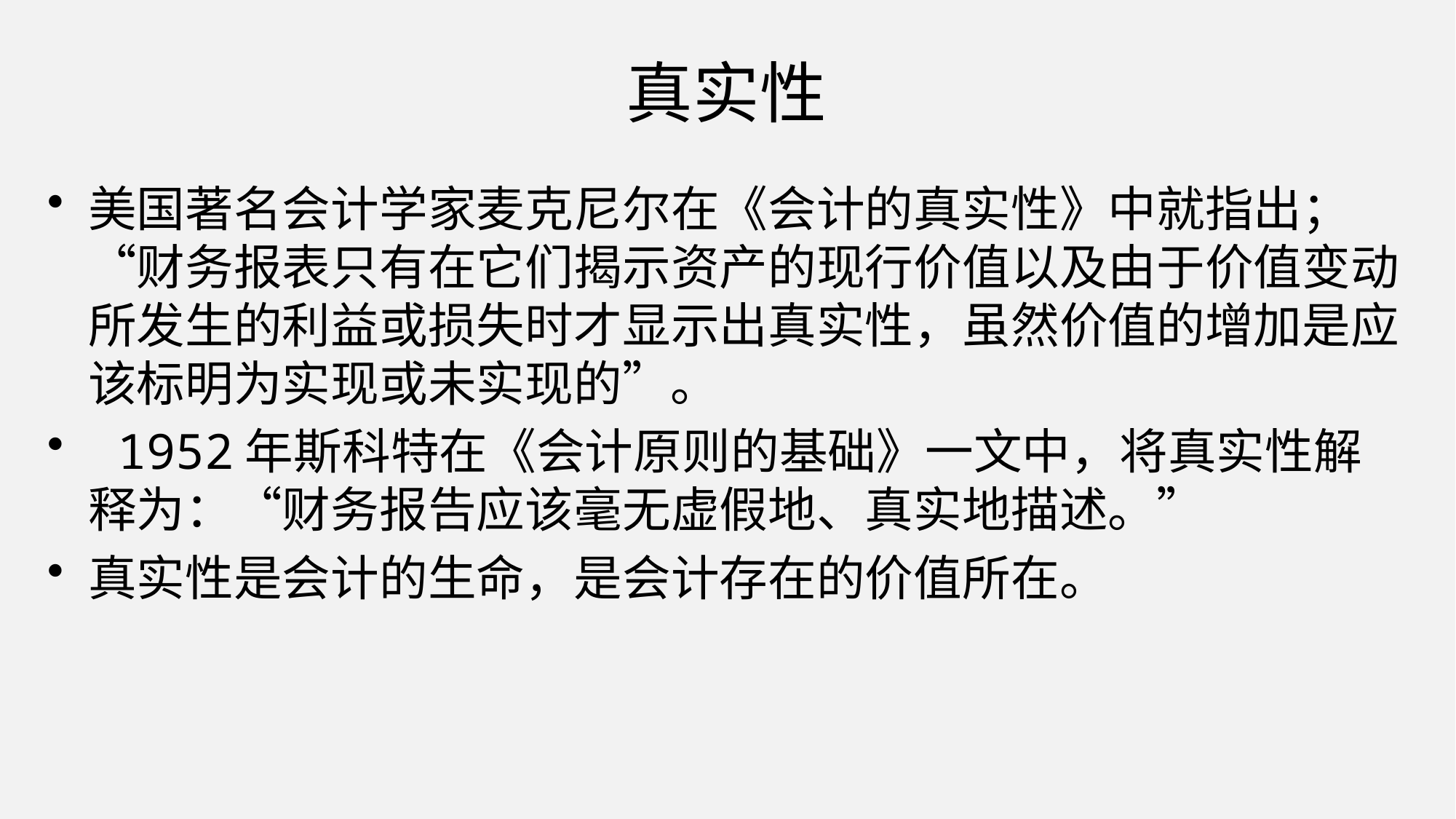

真实性
美国著名会计学家麦克尼尔在《会计的真实性》中就指出；“财务报表只有在它们揭示资产的现行价值以及由于价值变动所发生的利益或损失时才显示出真实性，虽然价值的增加是应该标明为实现或未实现的”。
 1952年斯科特在《会计原则的基础》一文中，将真实性解释为：“财务报告应该毫无虚假地、真实地描述。”
真实性是会计的生命，是会计存在的价值所在。